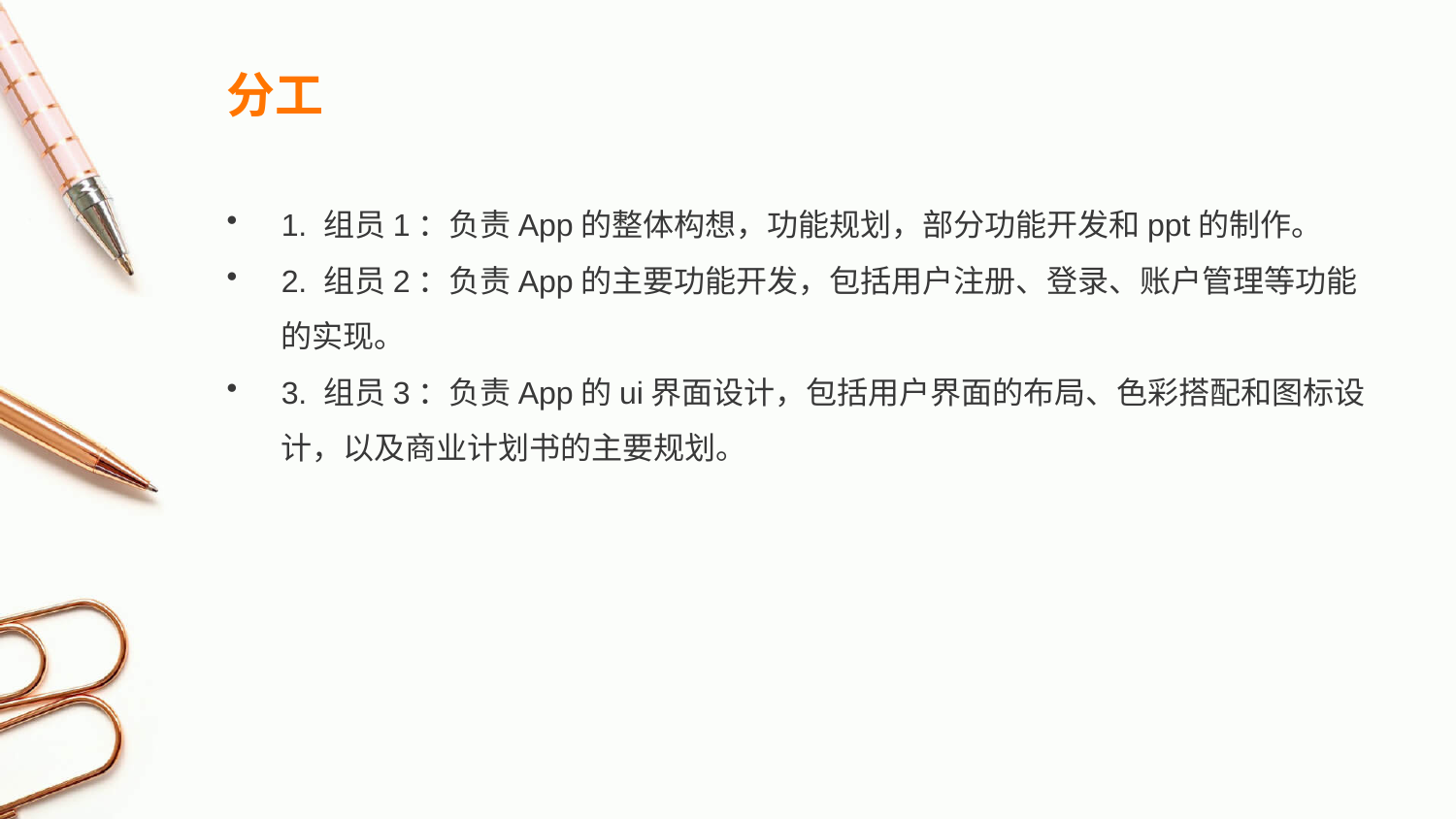

分工
1. 组员1：负责App的整体构想，功能规划，部分功能开发和ppt的制作。
2. 组员2：负责App的主要功能开发，包括用户注册、登录、账户管理等功能的实现。
3. 组员3：负责App的ui界面设计，包括用户界面的布局、色彩搭配和图标设计，以及商业计划书的主要规划。